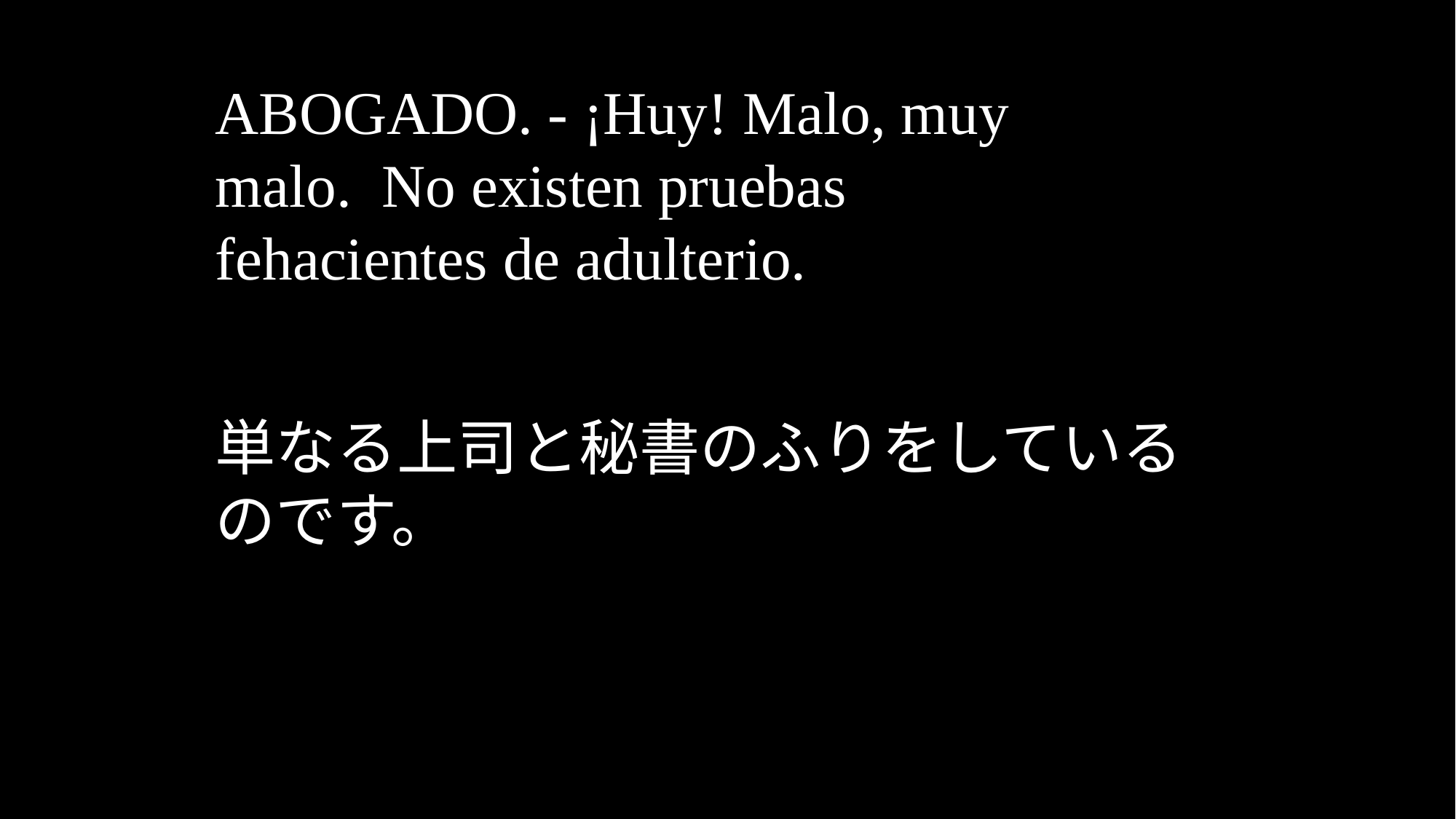

ABOGADO. - ¡Huy! Malo, muy malo.  No existen pruebas fehacientes de adulterio.

単なる上司と秘書のふりをしているのです。